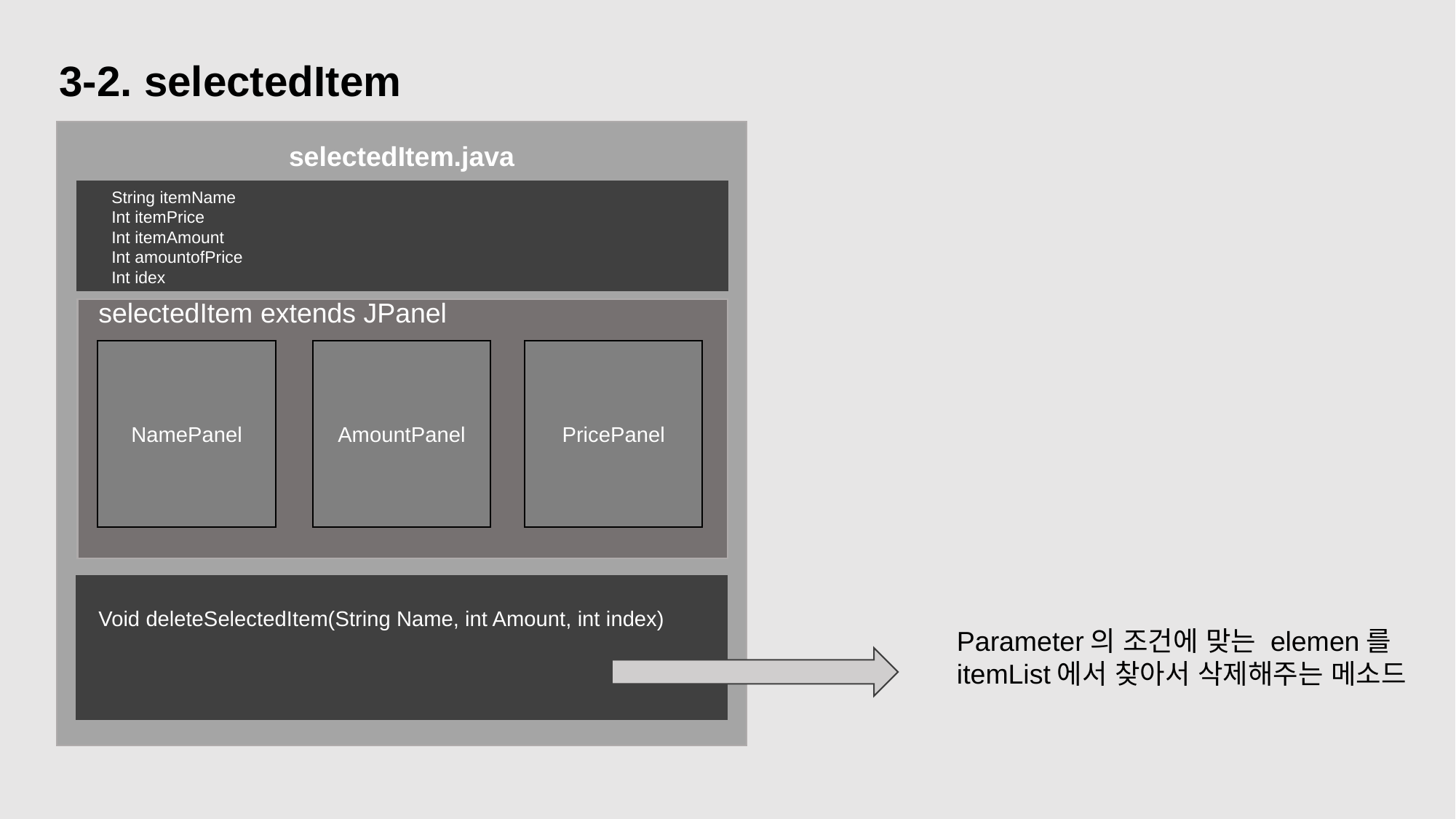

3-2. selectedItem
selectedItem.java

selectedItem extends JPanel

NamePanel
AmountPanel
PricePanel

String itemName
Int itemPrice
Int itemAmount
Int amountofPrice
Int idex

Void deleteSelectedItem(String Name, int Amount, int index)

Parameter의 조건에 맞는 elemen를
itemList에서 찾아서 삭제해주는 메소드